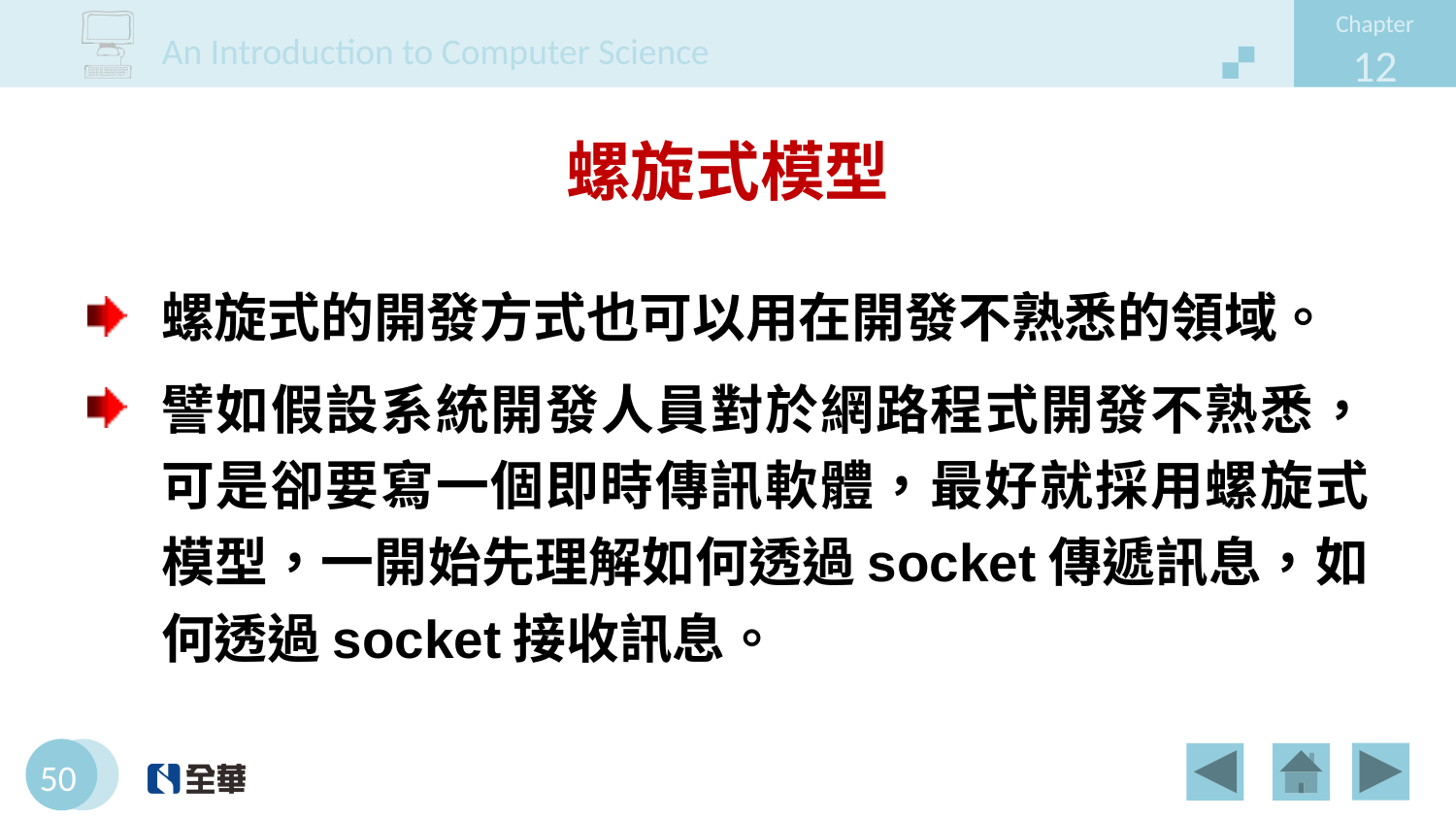

# 螺旋式模型
螺旋式的開發方式也可以用在開發不熟悉的領域。
譬如假設系統開發人員對於網路程式開發不熟悉，可是卻要寫一個即時傳訊軟體，最好就採用螺旋式模型，一開始先理解如何透過socket傳遞訊息，如何透過socket接收訊息。